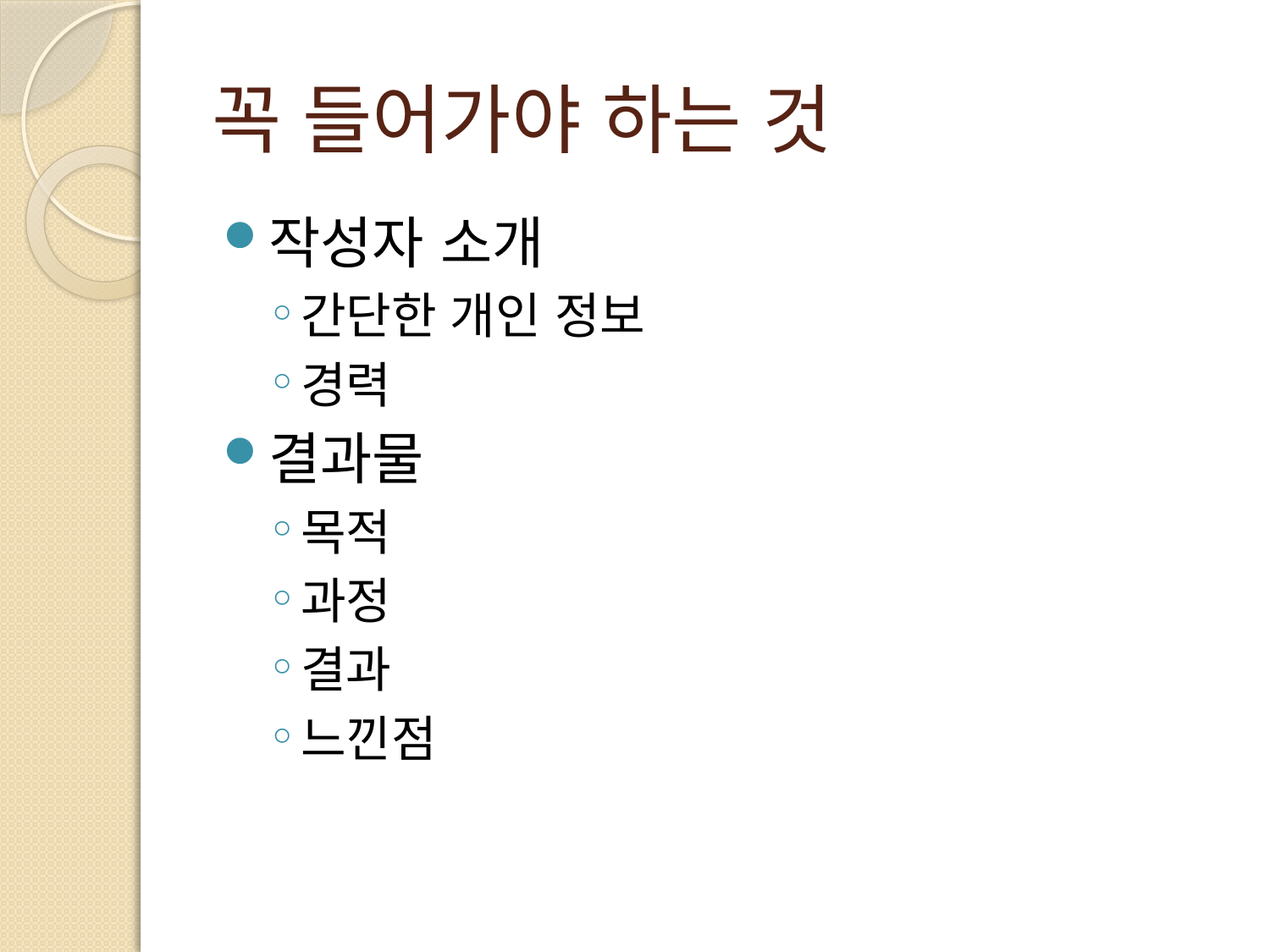

# 꼭 들어가야 하는 것
작성자 소개
간단한 개인 정보
경력
결과물
목적
과정
결과
느낀점